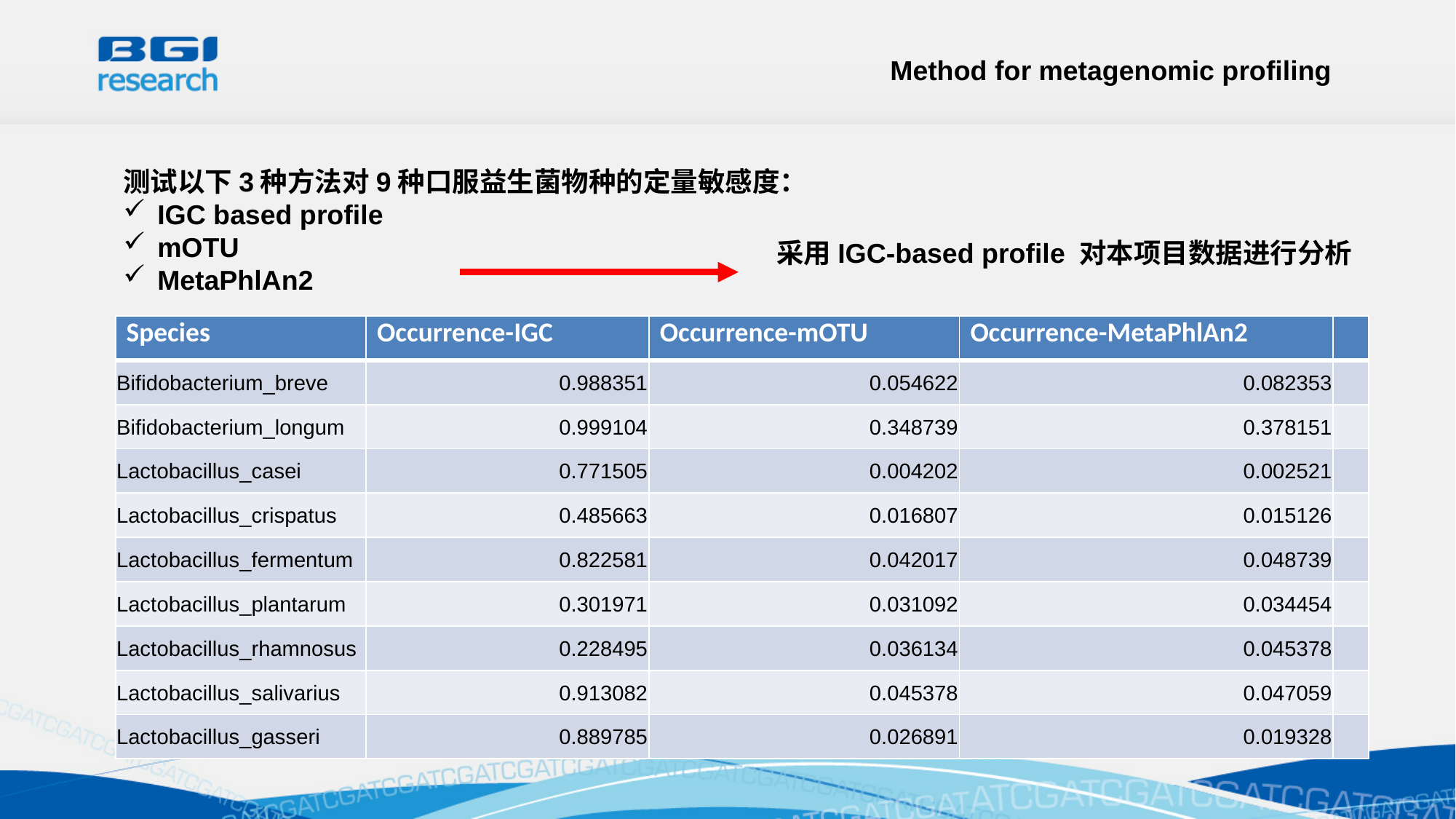

Method for metagenomic profiling
测试以下3种方法对9种口服益生菌物种的定量敏感度：
IGC based profile
mOTU
MetaPhlAn2
采用IGC-based profile 对本项目数据进行分析
| Species | Occurrence-IGC | Occurrence-mOTU | Occurrence-MetaPhlAn2 |  |
| --- | --- | --- | --- | --- |
| Bifidobacterium\_breve | 0.988351 | 0.054622 | 0.082353 |  |
| Bifidobacterium\_longum | 0.999104 | 0.348739 | 0.378151 |  |
| Lactobacillus\_casei | 0.771505 | 0.004202 | 0.002521 |  |
| Lactobacillus\_crispatus | 0.485663 | 0.016807 | 0.015126 |  |
| Lactobacillus\_fermentum | 0.822581 | 0.042017 | 0.048739 |  |
| Lactobacillus\_plantarum | 0.301971 | 0.031092 | 0.034454 |  |
| Lactobacillus\_rhamnosus | 0.228495 | 0.036134 | 0.045378 |  |
| Lactobacillus\_salivarius | 0.913082 | 0.045378 | 0.047059 |  |
| Lactobacillus\_gasseri | 0.889785 | 0.026891 | 0.019328 |  |